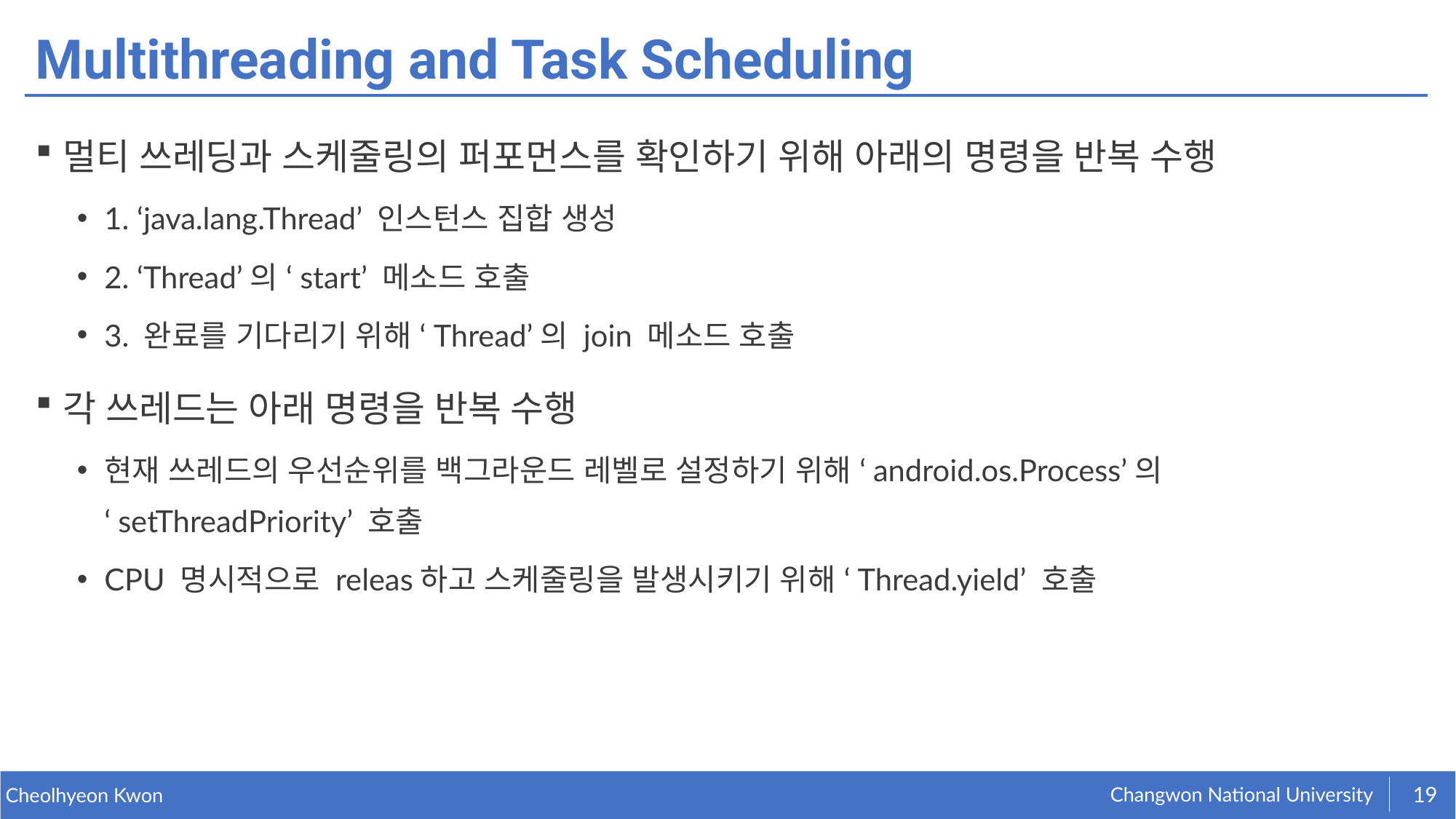

# Multithreading and Task Scheduling
멀티 쓰레딩과 스케줄링의 퍼포먼스를 확인하기 위해 아래의 명령을 반복 수행
1. ‘java.lang.Thread’ 인스턴스 집합 생성
2. ‘Thread’의 ‘start’ 메소드 호출
3. 완료를 기다리기 위해 ‘Thread’의 join 메소드 호출
각 쓰레드는 아래 명령을 반복 수행
현재 쓰레드의 우선순위를 백그라운드 레벨로 설정하기 위해 ‘android.os.Process’의 ‘setThreadPriority’ 호출
CPU 명시적으로 releas하고 스케줄링을 발생시키기 위해 ‘Thread.yield’ 호출
19